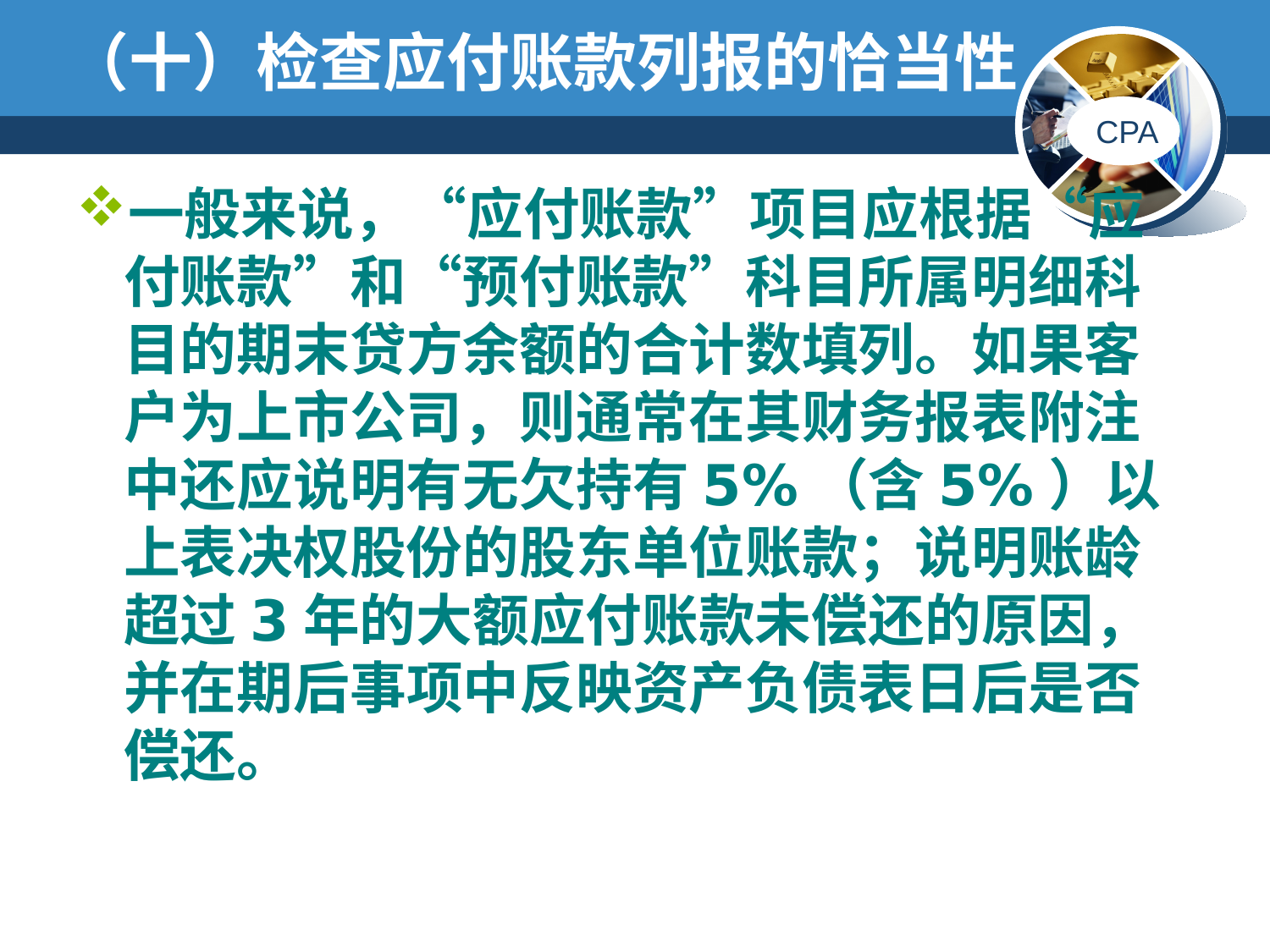

# （十）检查应付账款列报的恰当性
一般来说，“应付账款”项目应根据“应付账款”和“预付账款”科目所属明细科目的期末贷方余额的合计数填列。如果客户为上市公司，则通常在其财务报表附注中还应说明有无欠持有5%（含5%）以上表决权股份的股东单位账款；说明账龄超过3年的大额应付账款未偿还的原因，并在期后事项中反映资产负债表日后是否偿还。